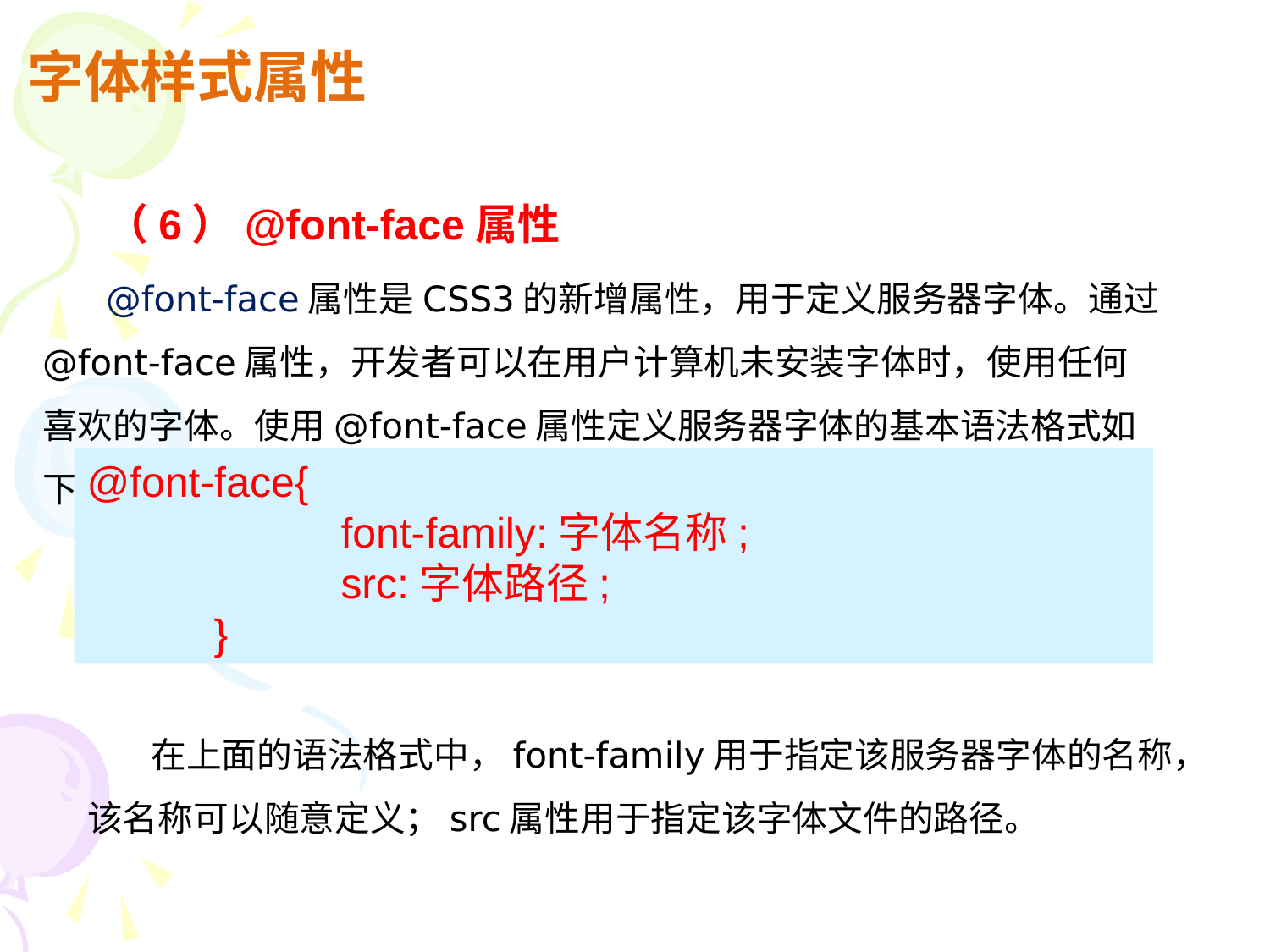

# 字体样式属性
（6）@font-face属性
@font-face属性是CSS3的新增属性，用于定义服务器字体。通过@font-face属性，开发者可以在用户计算机未安装字体时，使用任何喜欢的字体。使用@font-face属性定义服务器字体的基本语法格式如下：
@font-face{
		font-family:字体名称;
		src:字体路径;
	}
在上面的语法格式中，font-family用于指定该服务器字体的名称，该名称可以随意定义；src属性用于指定该字体文件的路径。